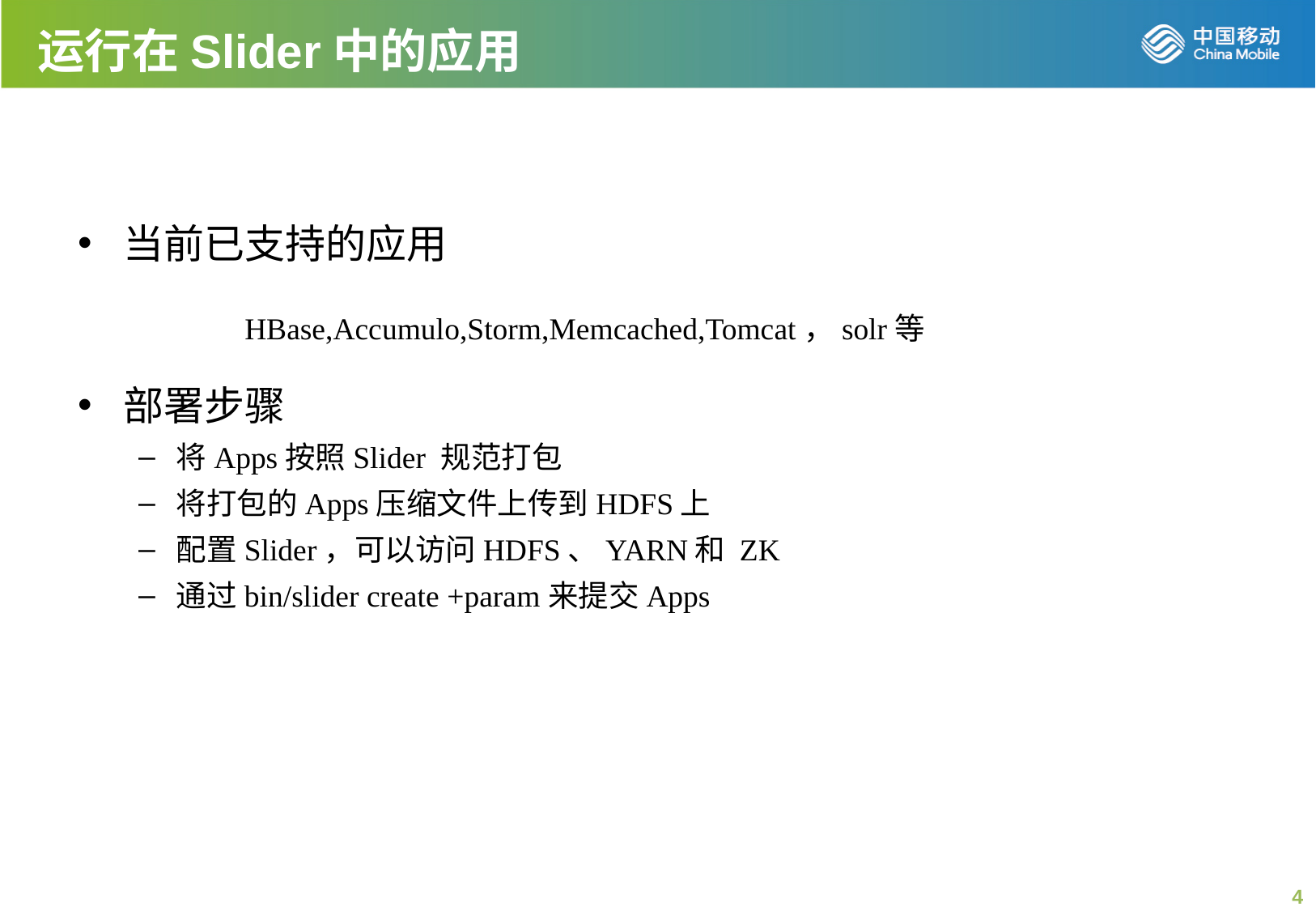

# 运行在Slider中的应用
当前已支持的应用
	 	HBase,Accumulo,Storm,Memcached,Tomcat，solr等
部署步骤
将Apps按照Slider 规范打包
将打包的Apps压缩文件上传到HDFS上
配置Slider，可以访问HDFS、YARN和 ZK
通过bin/slider create +param来提交Apps